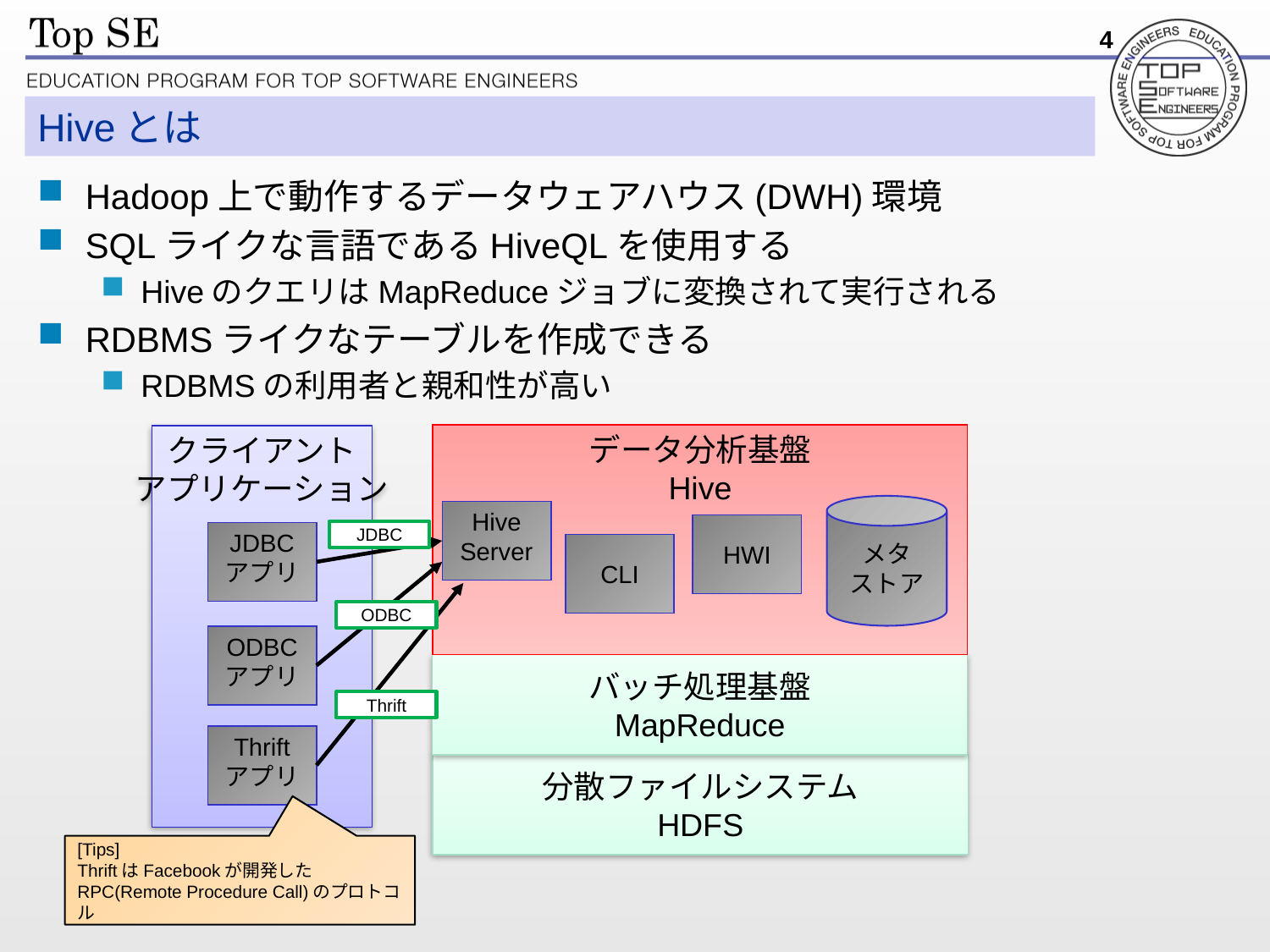

4
# Hiveとは
Hadoop上で動作するデータウェアハウス(DWH)環境
SQLライクな言語であるHiveQLを使用する
HiveのクエリはMapReduceジョブに変換されて実行される
RDBMSライクなテーブルを作成できる
RDBMSの利用者と親和性が高い

データ分析基盤
Hive
クライアント
アプリケーション
メタ
ストア
Hive
Server
HWI
JDBC
JDBC
アプリ
CLI
ODBC
ODBC
アプリ
バッチ処理基盤
MapReduce
Thrift
Thrift
アプリ
分散ファイルシステム
HDFS
[Tips]
ThriftはFacebookが開発したRPC(Remote Procedure Call)のプロトコル